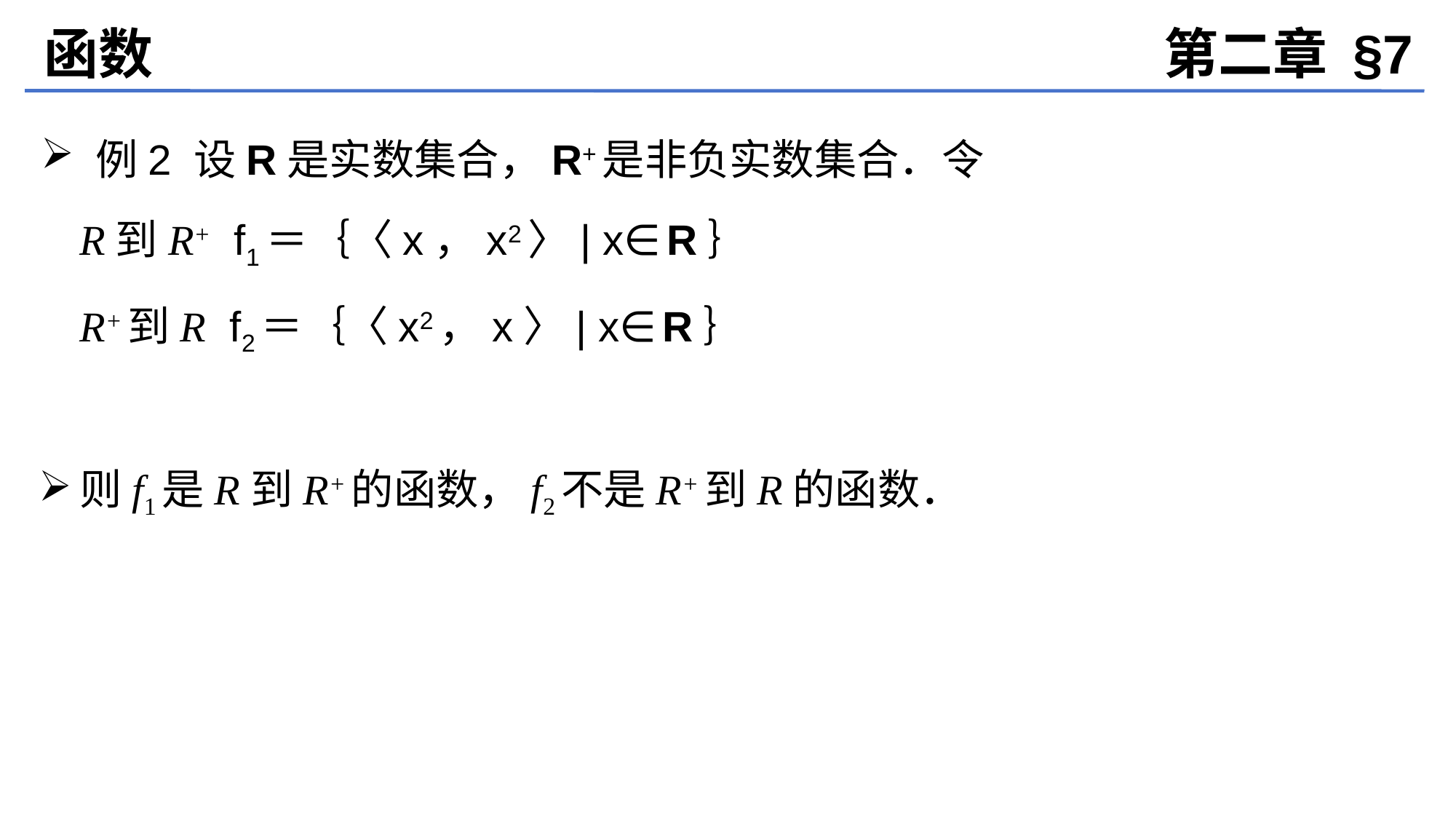

函数
第二章 §7
例2 设R是实数集合，R+是非负实数集合．令
	R到R+  f1＝｛〈x，x2〉| x∈R｝
	R+到R  f2＝｛〈x2，x〉| x∈R｝

则f1是R到R+的函数，f2不是R+到R的函数．